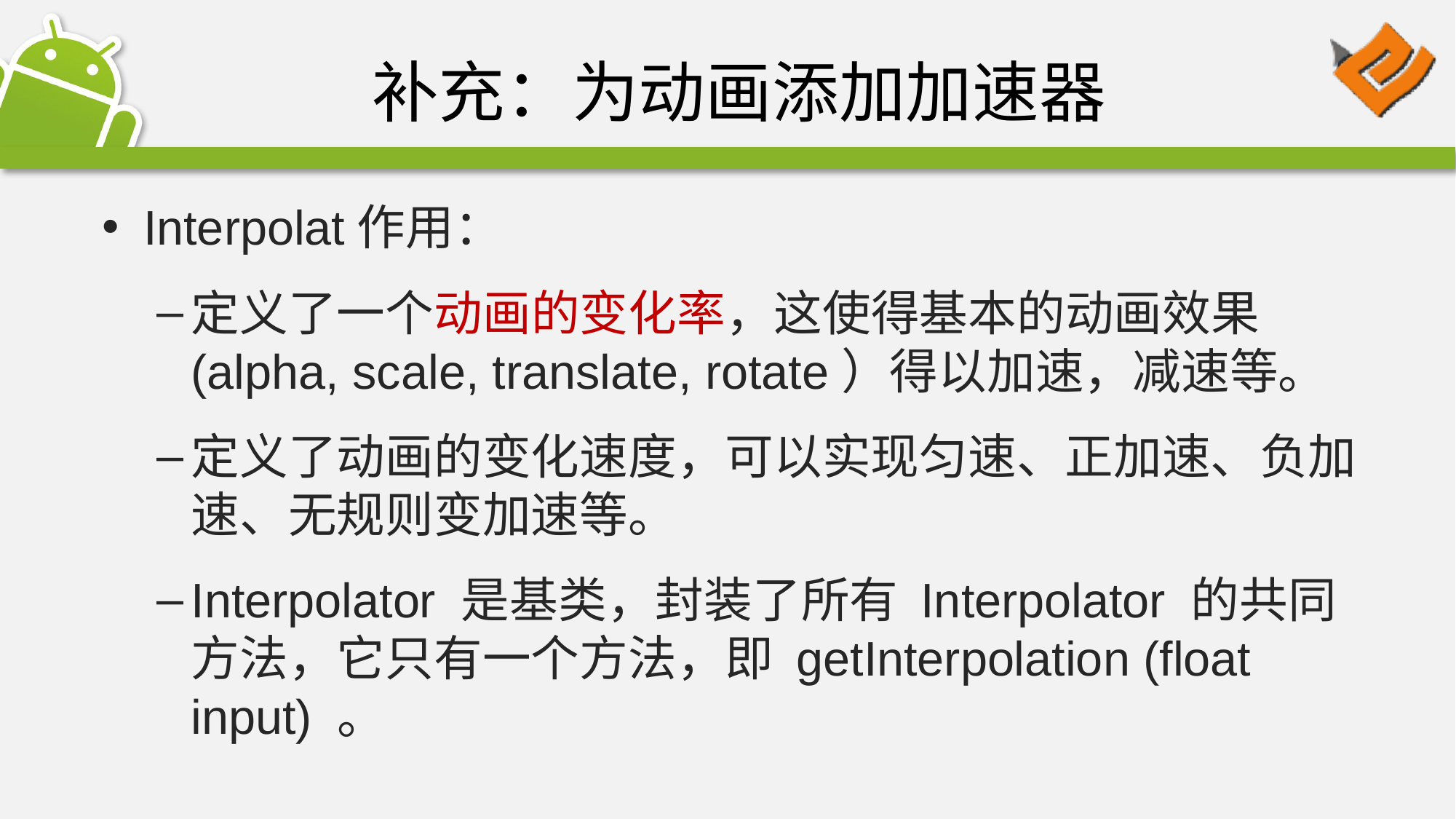

# 补充：为动画添加加速器
Interpolat作用：
定义了一个动画的变化率，这使得基本的动画效果(alpha, scale, translate, rotate）得以加速，减速等。
定义了动画的变化速度，可以实现匀速、正加速、负加速、无规则变加速等。
Interpolator 是基类，封装了所有 Interpolator 的共同方法，它只有一个方法，即 getInterpolation (float input) 。